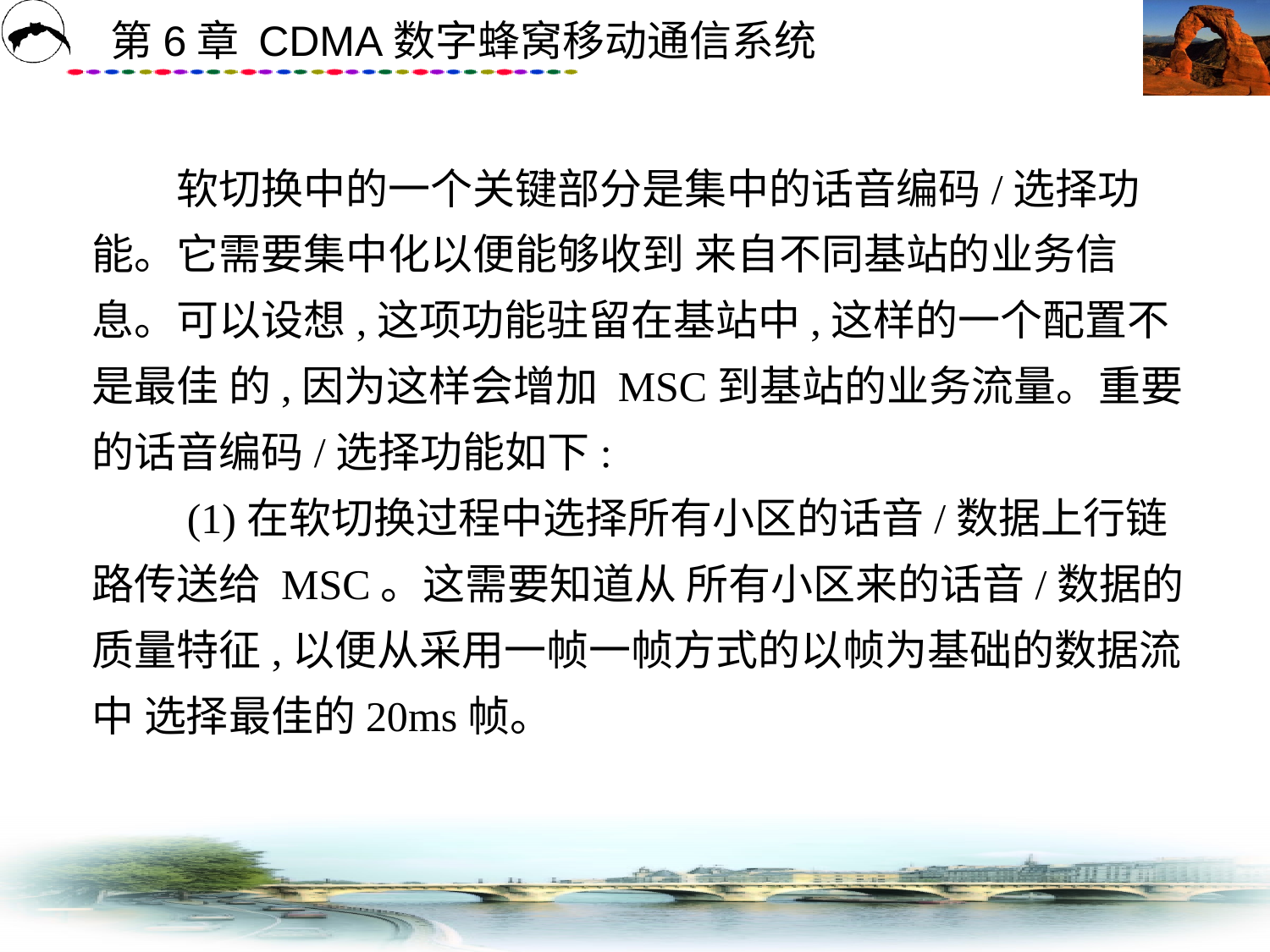

# 软切换中的一个关键部分是集中的话音编码/选择功能。它需要集中化以便能够收到 来自不同基站的业务信息。可以设想,这项功能驻留在基站中,这样的一个配置不是最佳 的,因为这样会增加 MSC到基站的业务流量。重要的话音编码/选择功能如下: 　　(1)在软切换过程中选择所有小区的话音/数据上行链路传送给 MSC。这需要知道从 所有小区来的话音/数据的质量特征,以便从采用一帧一帧方式的以帧为基础的数据流中 选择最佳的20ms帧。